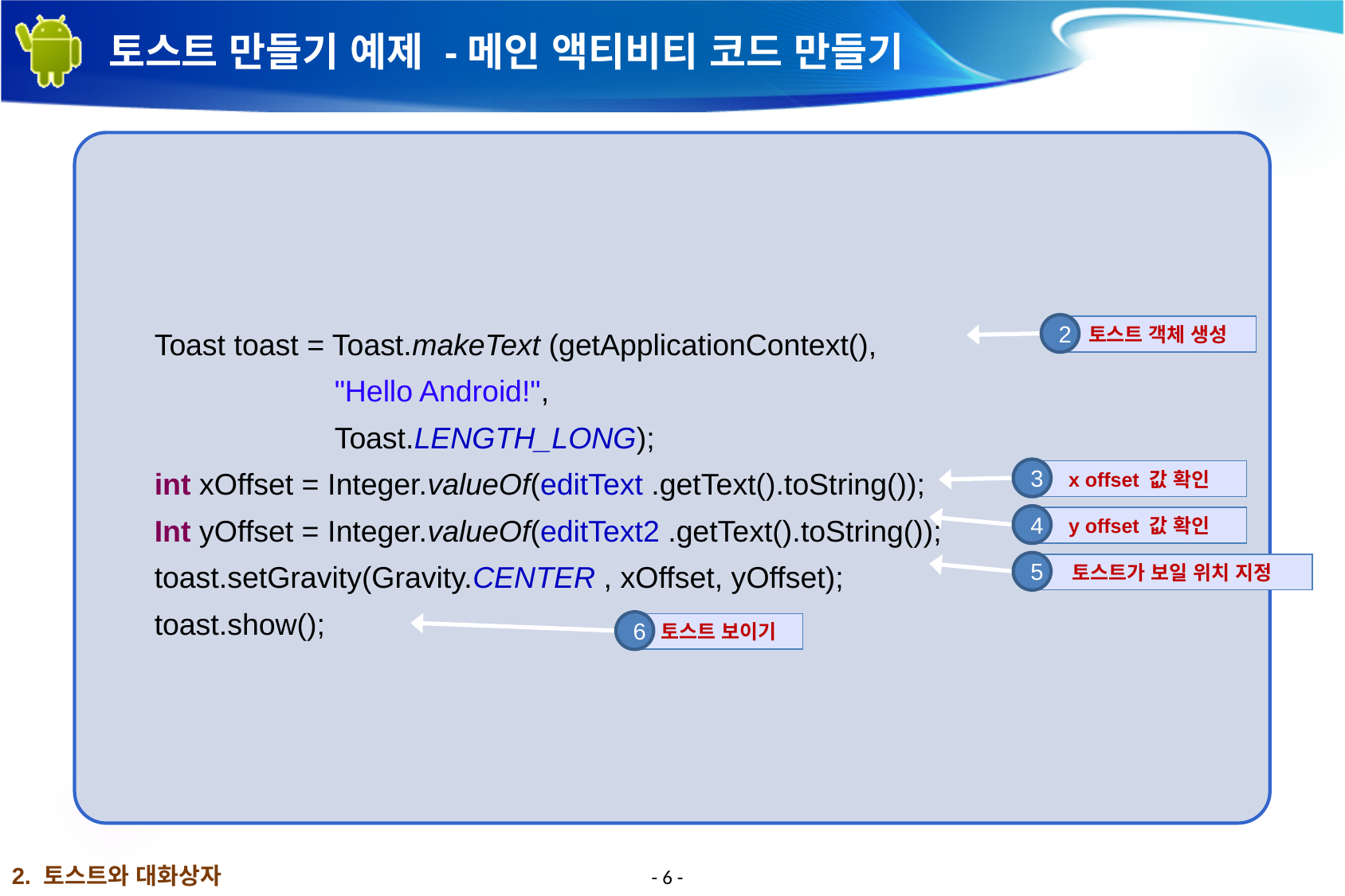

# 토스트 만들기 예제 -메인 액티비티 코드 만들기
Toast toast = Toast.makeText (getApplicationContext(),
		"Hello Android!",
		Toast.LENGTH_LONG);
int xOffset = Integer.valueOf(editText .getText().toString());
Int yOffset = Integer.valueOf(editText2 .getText().toString());
toast.setGravity(Gravity.CENTER , xOffset, yOffset);
toast.show();
2
토스트 객체 생성
3
x offset 값 확인
4
y offset 값 확인
5
토스트가 보일 위치 지정
6
토스트 보이기
2. 토스트와 대화상자